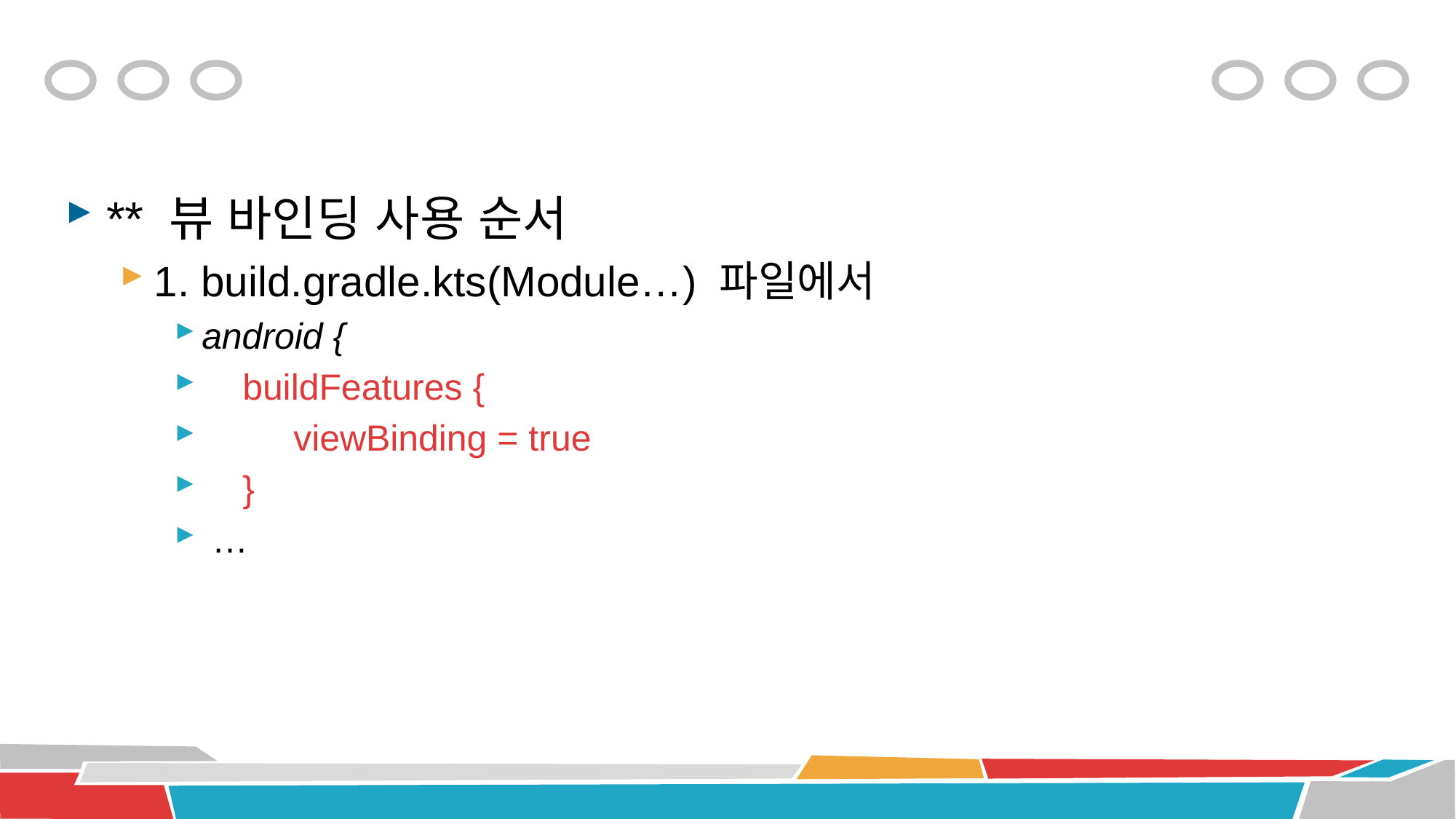

#
** 뷰 바인딩 사용 순서
1. build.gradle.kts(Module…) 파일에서
android {
    buildFeatures {
         viewBinding = true
    }
 …